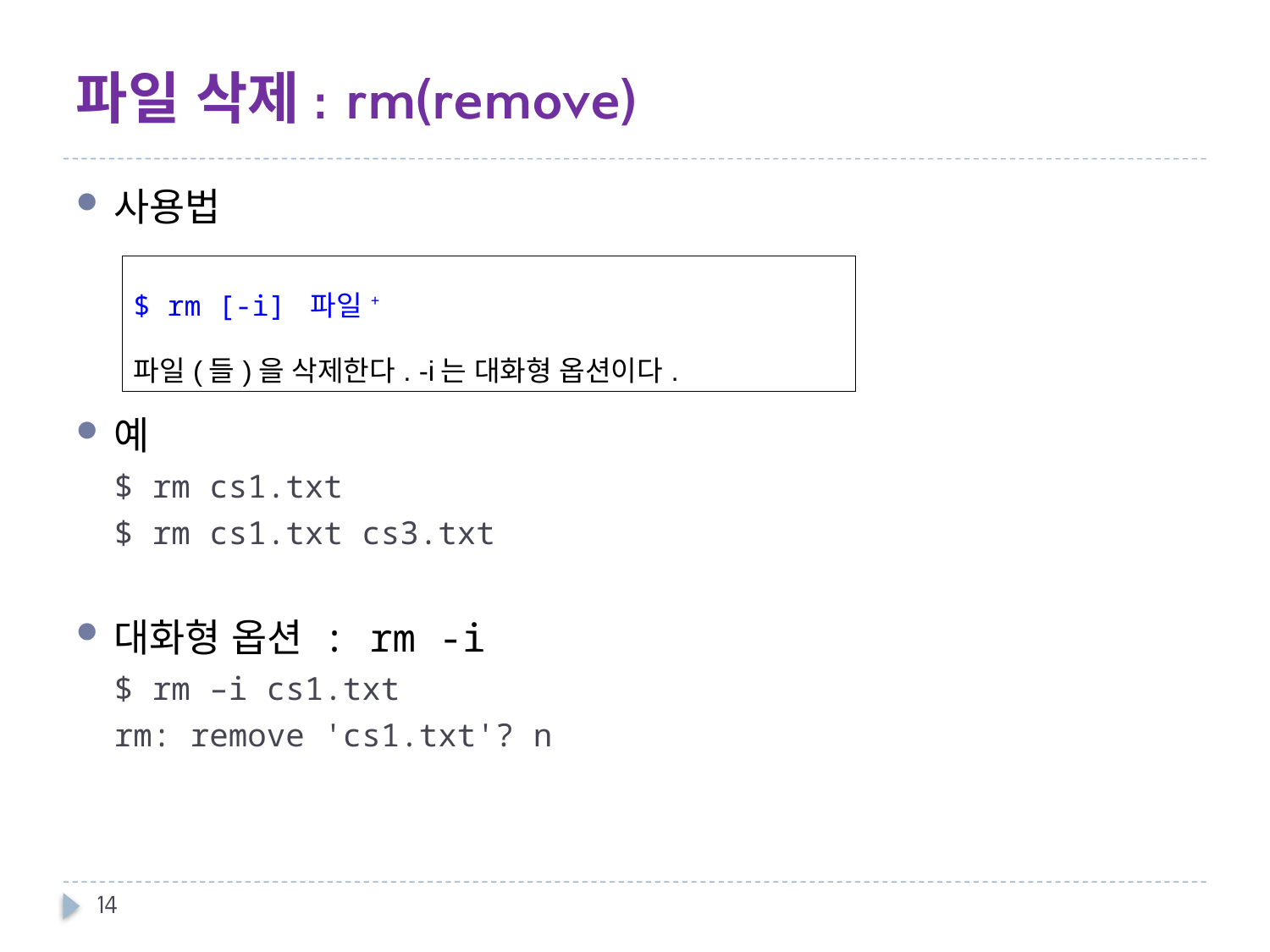

# 파일 삭제: rm(remove)
사용법

예
$ rm cs1.txt
$ rm cs1.txt cs3.txt

대화형 옵션 : rm -i
$ rm –i cs1.txt
rm: remove 'cs1.txt'? n

| $ rm [-i] 파일+ 파일(들)을 삭제한다. -i는 대화형 옵션이다. |
| --- |

14